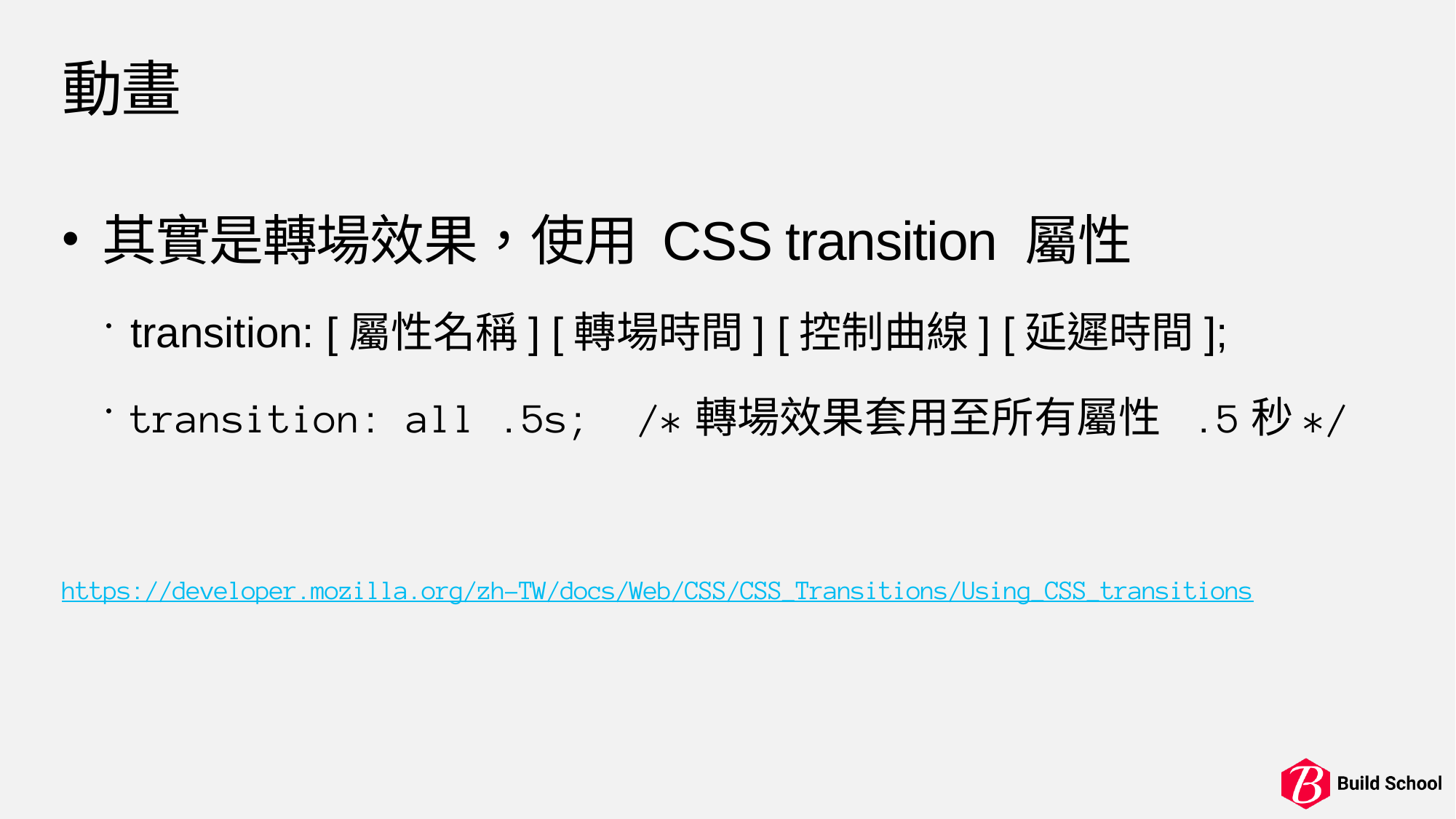

# 動畫
其實是轉場效果，使用 CSS transition 屬性
transition: [屬性名稱] [轉場時間] [控制曲線] [延遲時間];
transition: all .5s;  /*轉場效果套用至所有屬性 .5秒*/

https://developer.mozilla.org/zh-TW/docs/Web/CSS/CSS_Transitions/Using_CSS_transitions